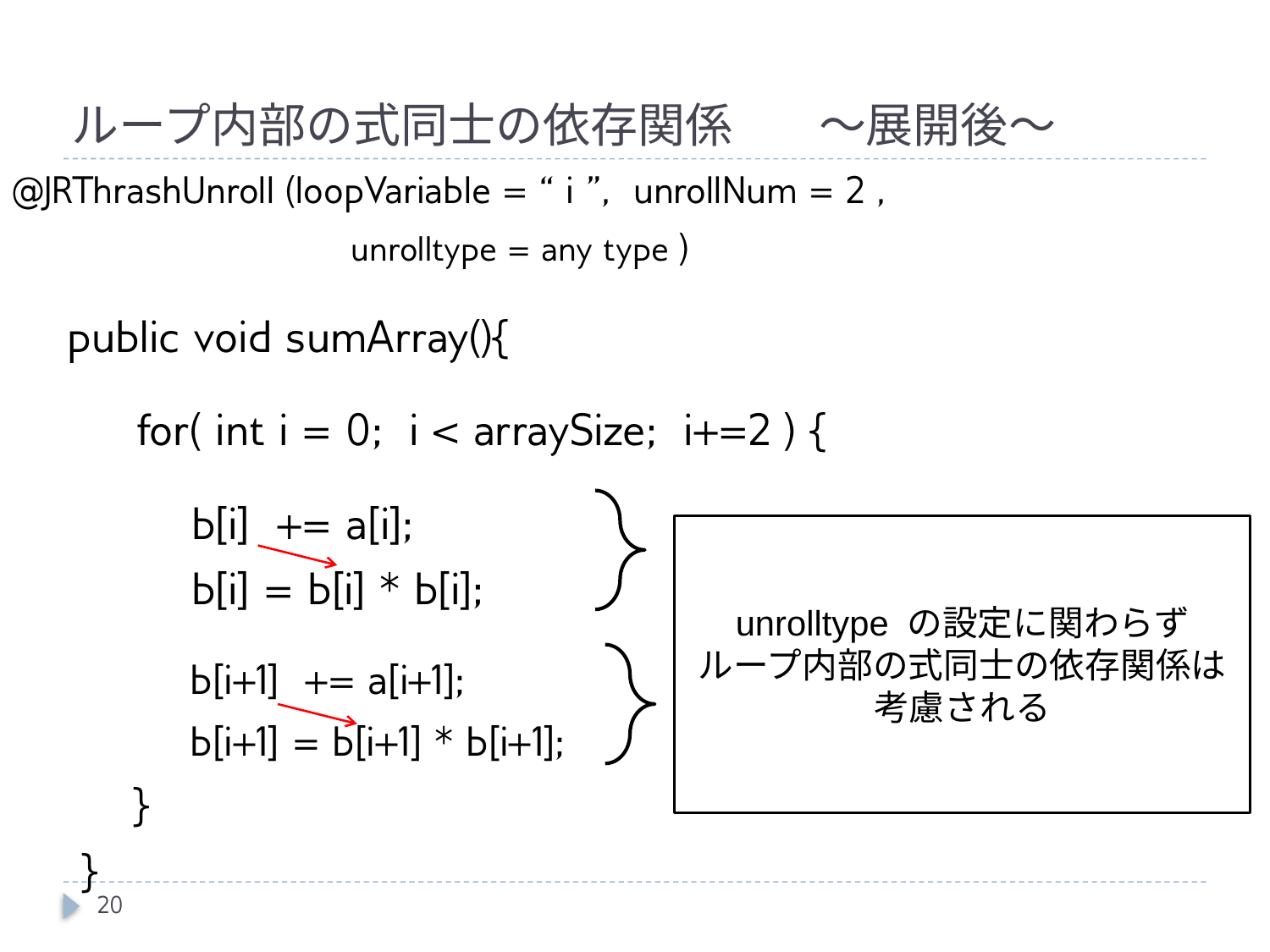

# ループ内部の式同士の依存関係	～展開後～
@JRThrashUnroll (loopVariable = “ i ”,  unrollNum = 2 ,
		 	    unrolltype = any type )

    public void sumArray(){

         for( int i = 0;  i < arraySize;  i+=2 ) {

             b[i]  += a[i];
             b[i] = b[i] * b[i];

              b[i+1]  += a[i+1];
              b[i+1] = b[i+1] * b[i+1];
	      }
     }

unrolltype の設定に関わらず
ループ内部の式同士の依存関係は
考慮される

20